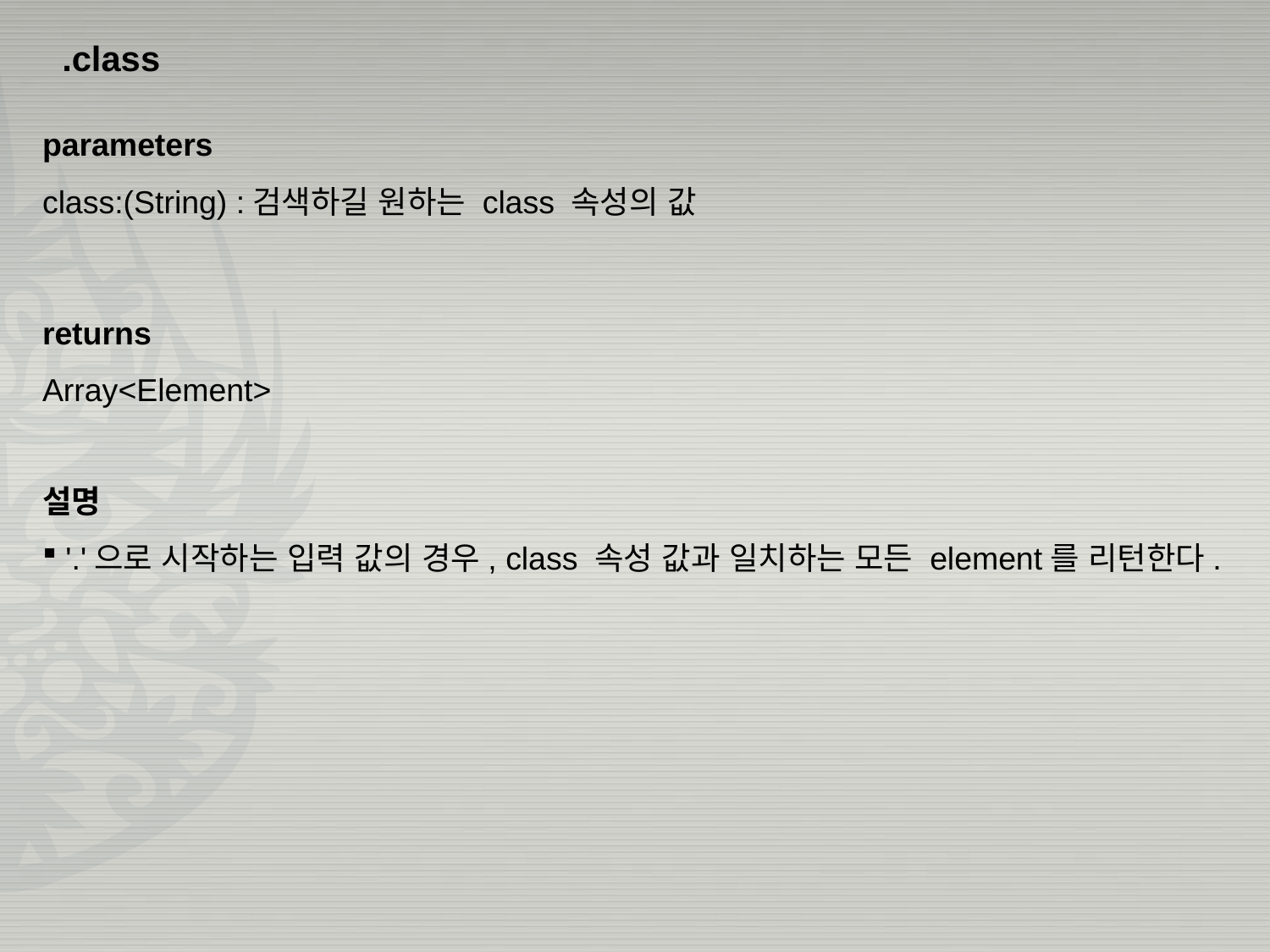

.class
parameters
class:(String) :검색하길 원하는 class 속성의 값
returns
Array<Element>
설명
 '.'으로 시작하는 입력 값의 경우, class 속성 값과 일치하는 모든 element를 리턴한다.